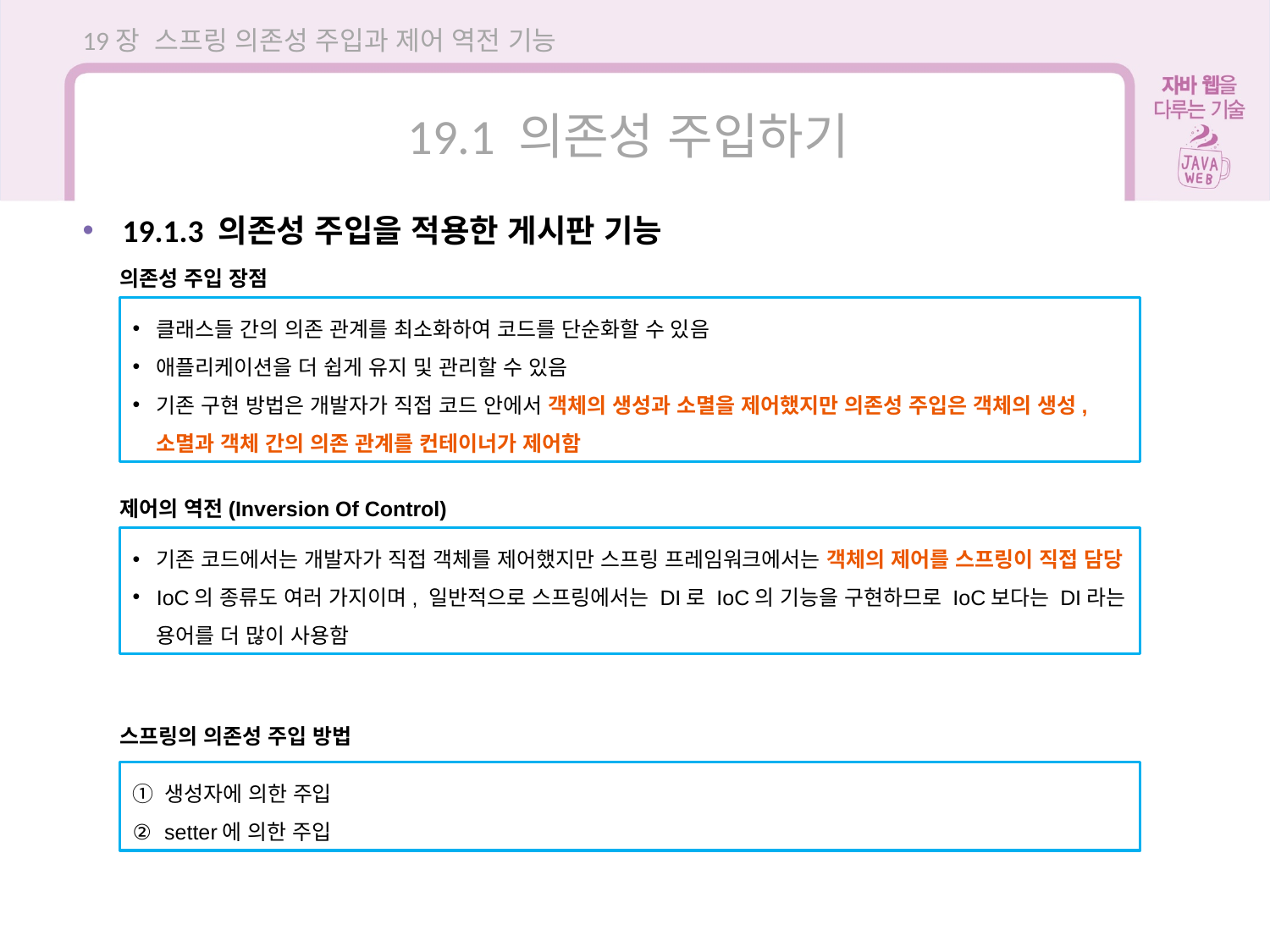

19장  스프링 의존성 주입과 제어 역전 기능
19.1 의존성 주입하기
19.1.3 의존성 주입을 적용한 게시판 기능
의존성 주입 장점
클래스들 간의 의존 관계를 최소화하여 코드를 단순화할 수 있음
애플리케이션을 더 쉽게 유지 및 관리할 수 있음
기존 구현 방법은 개발자가 직접 코드 안에서 객체의 생성과 소멸을 제어했지만 의존성 주입은 객체의 생성, 소멸과 객체 간의 의존 관계를 컨테이너가 제어함
제어의 역전(Inversion Of Control)
기존 코드에서는 개발자가 직접 객체를 제어했지만 스프링 프레임워크에서는 객체의 제어를 스프링이 직접 담당
IoC의 종류도 여러 가지이며, 일반적으로 스프링에서는 DI로 IoC의 기능을 구현하므로 IoC보다는 DI라는 용어를 더 많이 사용함
스프링의 의존성 주입 방법
생성자에 의한 주입
setter에 의한 주입